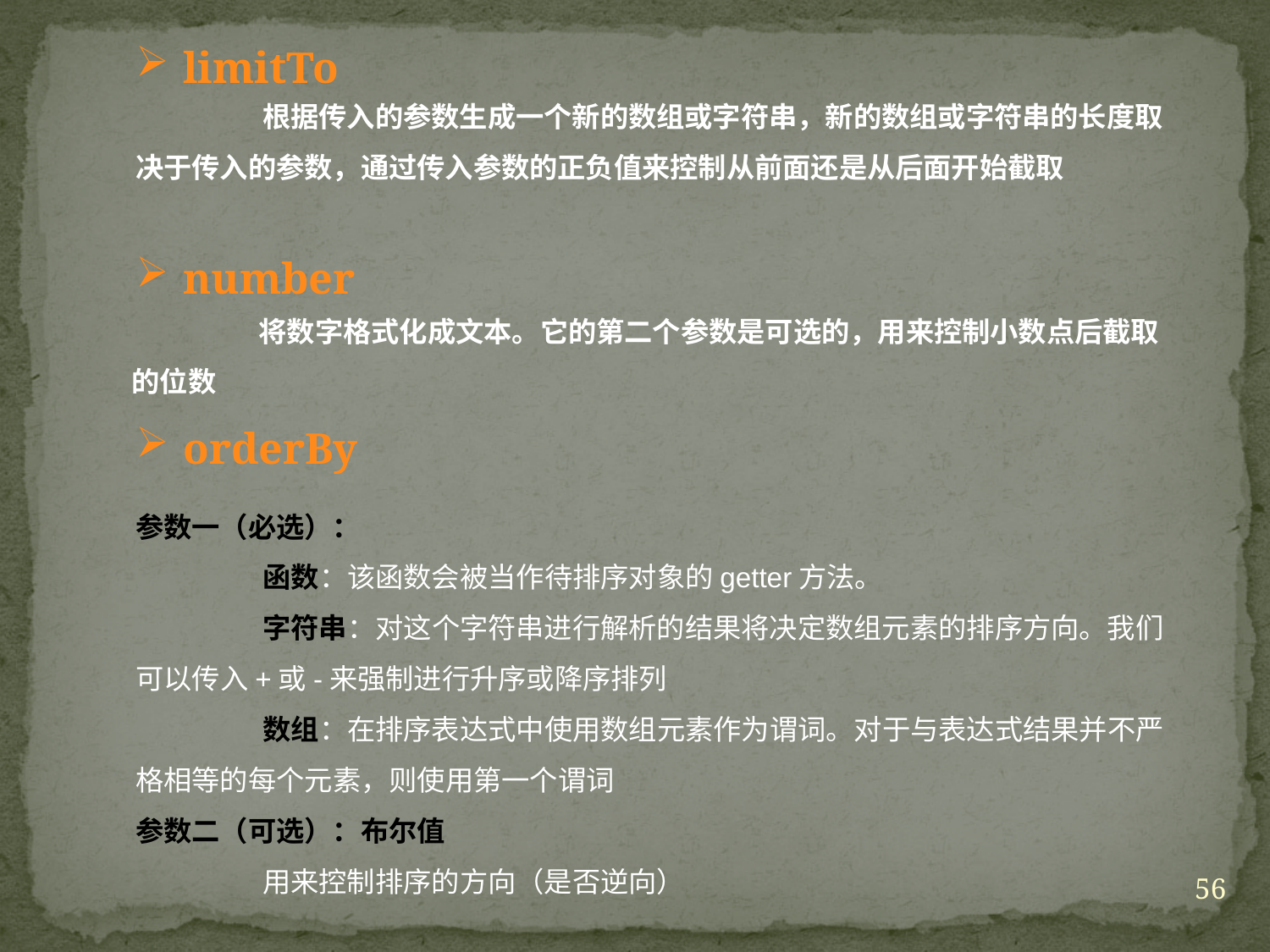

limitTo
	根据传入的参数生成一个新的数组或字符串，新的数组或字符串的长度取决于传入的参数，通过传入参数的正负值来控制从前面还是从后面开始截取
number
	将数字格式化成文本。它的第二个参数是可选的，用来控制小数点后截取的位数
orderBy
参数一（必选）：
	函数：该函数会被当作待排序对象的getter方法。
	字符串：对这个字符串进行解析的结果将决定数组元素的排序方向。我们可以传入+或-来强制进行升序或降序排列
	数组：在排序表达式中使用数组元素作为谓词。对于与表达式结果并不严格相等的每个元素，则使用第一个谓词
参数二（可选）：布尔值
	用来控制排序的方向（是否逆向）
56